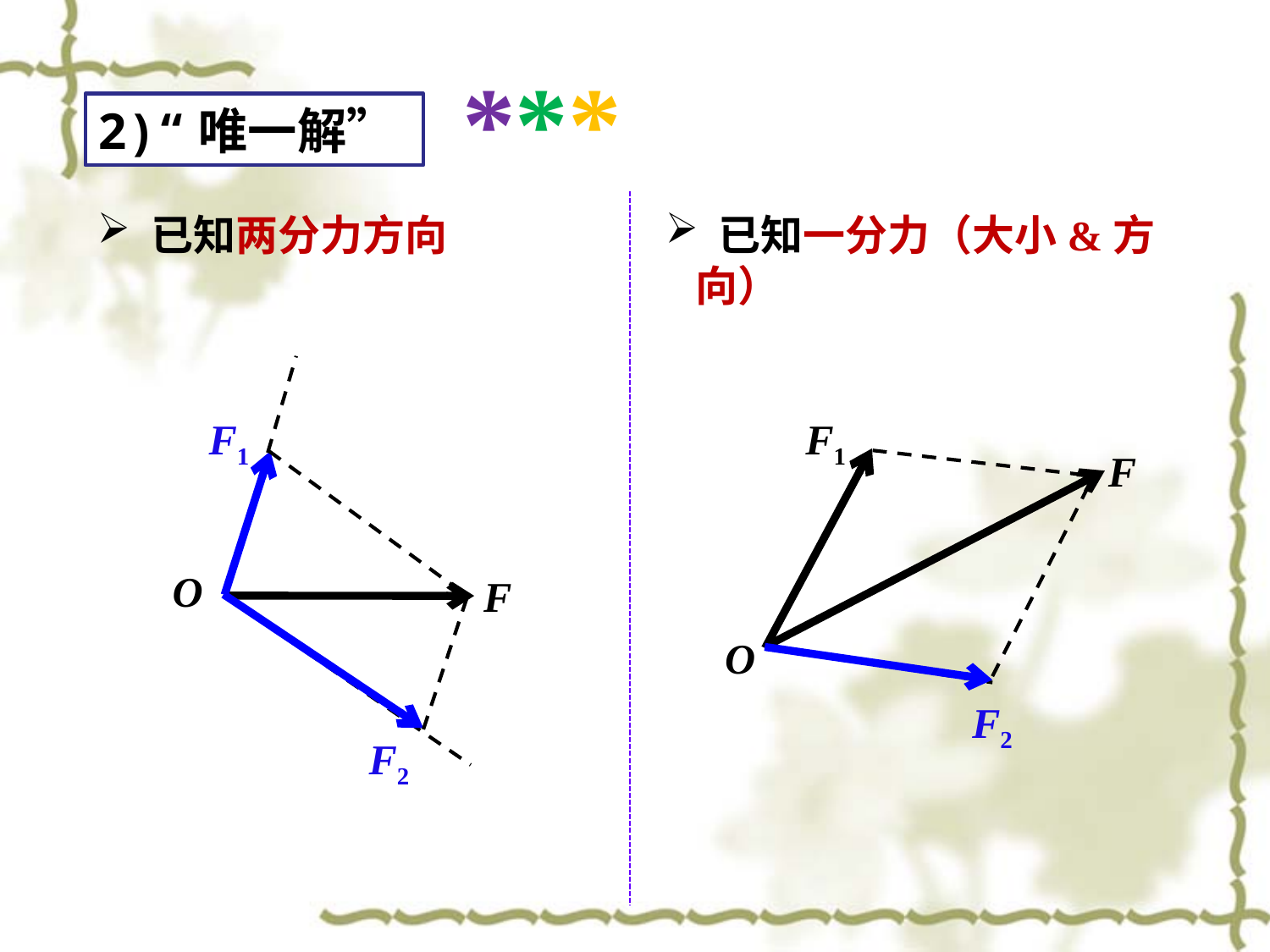

***
2)“唯一解”
 已知两分力方向
 已知一分力（大小&方向）

F1
F1
F

O

O
F

F2
F2